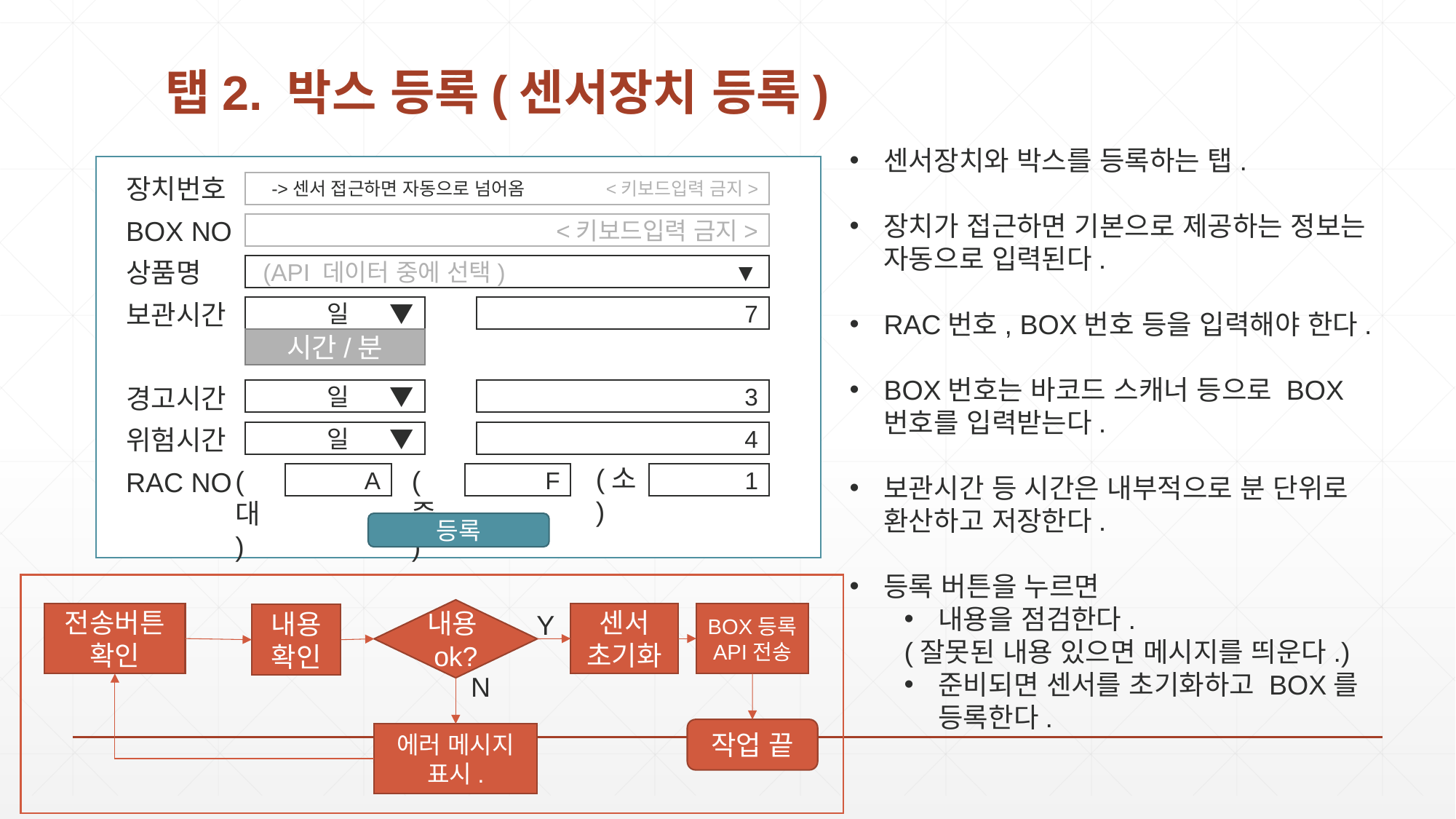

# 탭2. 박스 등록(센서장치 등록)
센서장치와 박스를 등록하는 탭.

장치가 접근하면 기본으로 제공하는 정보는 자동으로 입력된다.

RAC번호, BOX번호 등을 입력해야 한다.

BOX번호는 바코드 스캐너 등으로 BOX번호를 입력받는다.

보관시간 등 시간은 내부적으로 분 단위로 환산하고 저장한다.

등록 버튼을 누르면
내용을 점검한다.
(잘못된 내용 있으면 메시지를 띄운다.)
준비되면 센서를 초기화하고 BOX를 등록한다.

장치번호
BOX NO
상품명
보관시간

경고시간
위험시간
RAC NO
->센서 접근하면 자동으로 넘어옴               <키보드입력 금지>
<키보드입력 금지>
(API 데이터 중에 선택)                                  ▼
7
일      ▼
시간/분
3
일      ▼
4
일      ▼
(소)
(대)
(중)
F
1
A
등록

내용ok?
Y
전송버튼
확인
센서 초기화
BOX등록
API전송
내용 확인
 N
작업 끝
에러 메시지 표시.